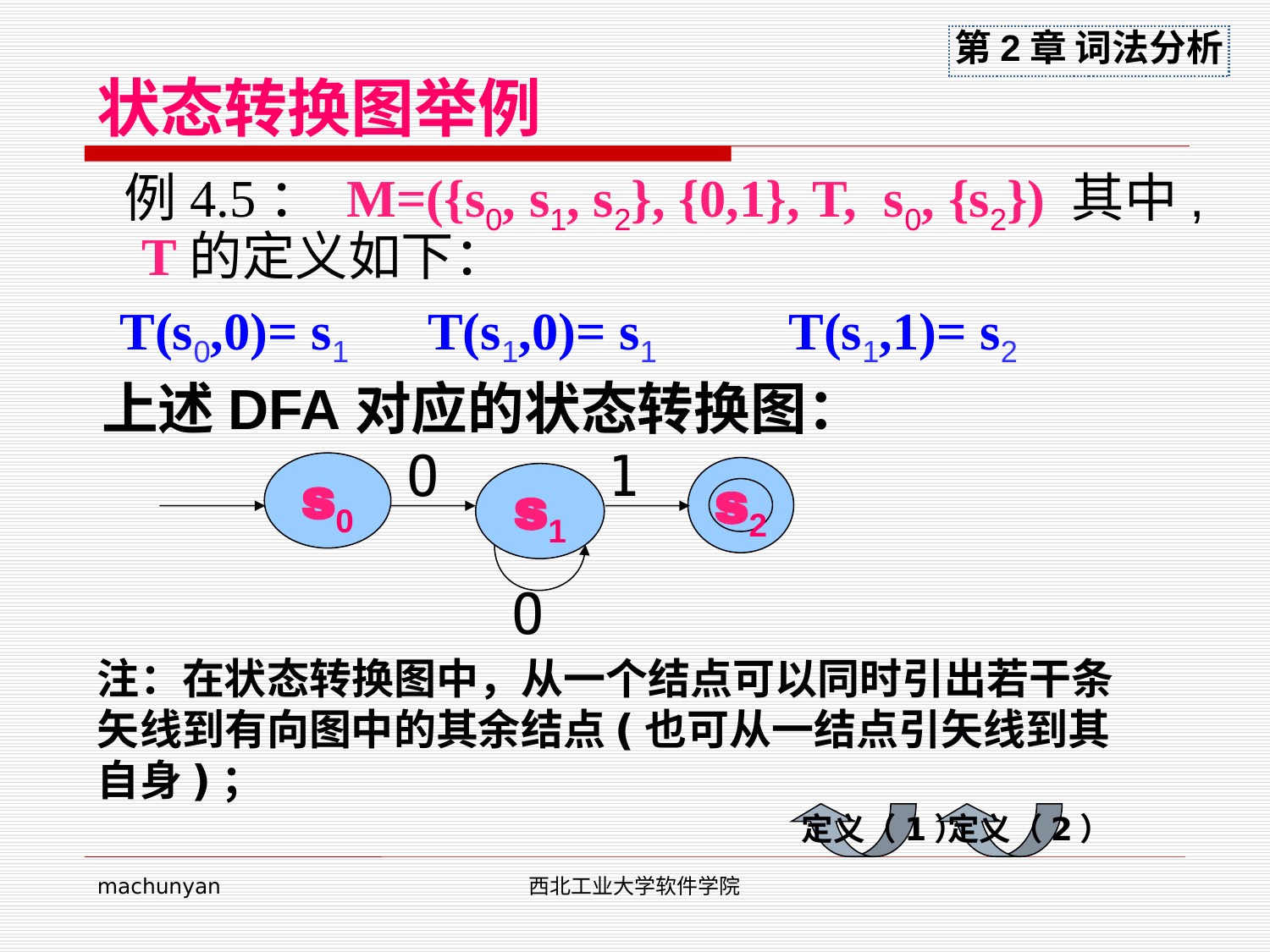

状态转换图举例
   例4.5： M=({s0, s1, s2}, {0,1}, T,  s0, {s2}) 其中,T的定义如下：
   T(s0,0)= s1      T(s1,0)= s1 	 T(s1,1)= s2
上述DFA对应的状态转换图：
s0
0
1

s2
s1

0
注：在状态转换图中，从一个结点可以同时引出若干条矢线到有向图中的其余结点(也可从一结点引矢线到其自身)；
定义（1）
定义（2）
machunyan

西北工业大学软件学院
54